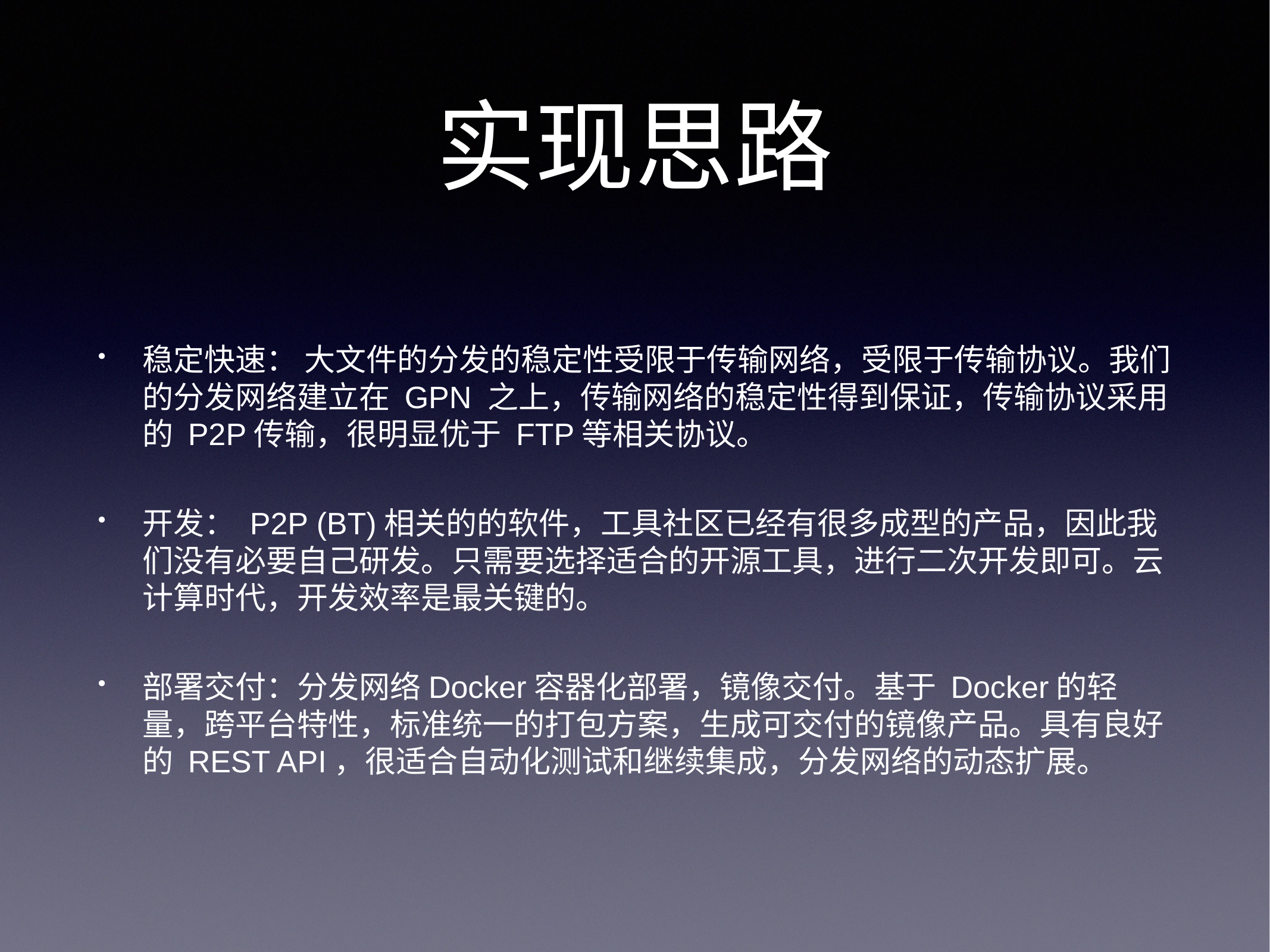

# 实现思路
稳定快速： 大文件的分发的稳定性受限于传输网络，受限于传输协议。我们的分发网络建立在 GPN 之上，传输网络的稳定性得到保证，传输协议采用的 P2P传输，很明显优于 FTP等相关协议。
开发： P2P (BT)相关的的软件，工具社区已经有很多成型的产品，因此我们没有必要自己研发。只需要选择适合的开源工具，进行二次开发即可。云计算时代，开发效率是最关键的。
部署交付：分发网络Docker容器化部署，镜像交付。基于 Docker的轻量，跨平台特性，标准统一的打包方案，生成可交付的镜像产品。具有良好的 REST API，很适合自动化测试和继续集成，分发网络的动态扩展。